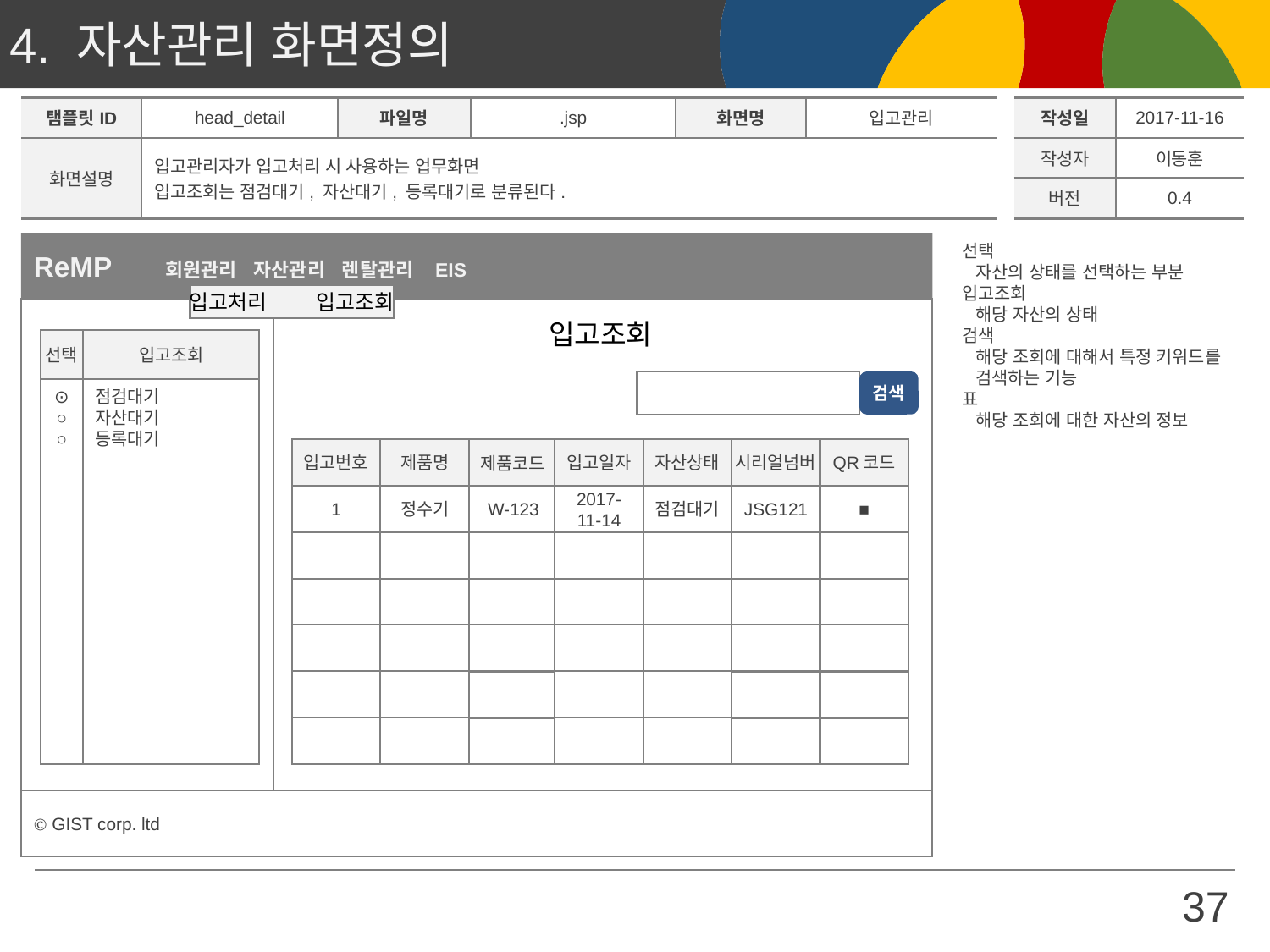

| 탬플릿ID | head\_detail | 파일명 | .jsp | 화면명 | 입고관리 |  | 작성일 | 2017-11-16 |
| --- | --- | --- | --- | --- | --- | --- | --- | --- |
| 화면설명 | 입고관리자가 입고처리 시 사용하는 업무화면 입고조회는 점검대기, 자산대기, 등록대기로 분류된다. |  |  |  |  |  | 작성자 | 이동훈 |
|  |  |  |  |  |  |  | 버전 | 0.4 |
1
ReMP      회원관리   자산관리   렌탈관리   EIS
선택
  자산의 상태를 선택하는 부분
입고조회
  해당 자산의 상태
검색
  해당 조회에 대해서 특정 키워드를
  검색하는 기능
표
  해당 조회에 대한 자산의 정보
입고처리	입고조회

입고조회
선택
입고조회
⊙○
○

점검대기
자산대기
등록대기

검색
입고번호
제품명
입고일자
자산상태
제품코드
시리얼넘버
QR코드
1
정수기
W-123
2017-
11-14
점검대기
JSG121
■

Ⓒ GIST corp. ltd